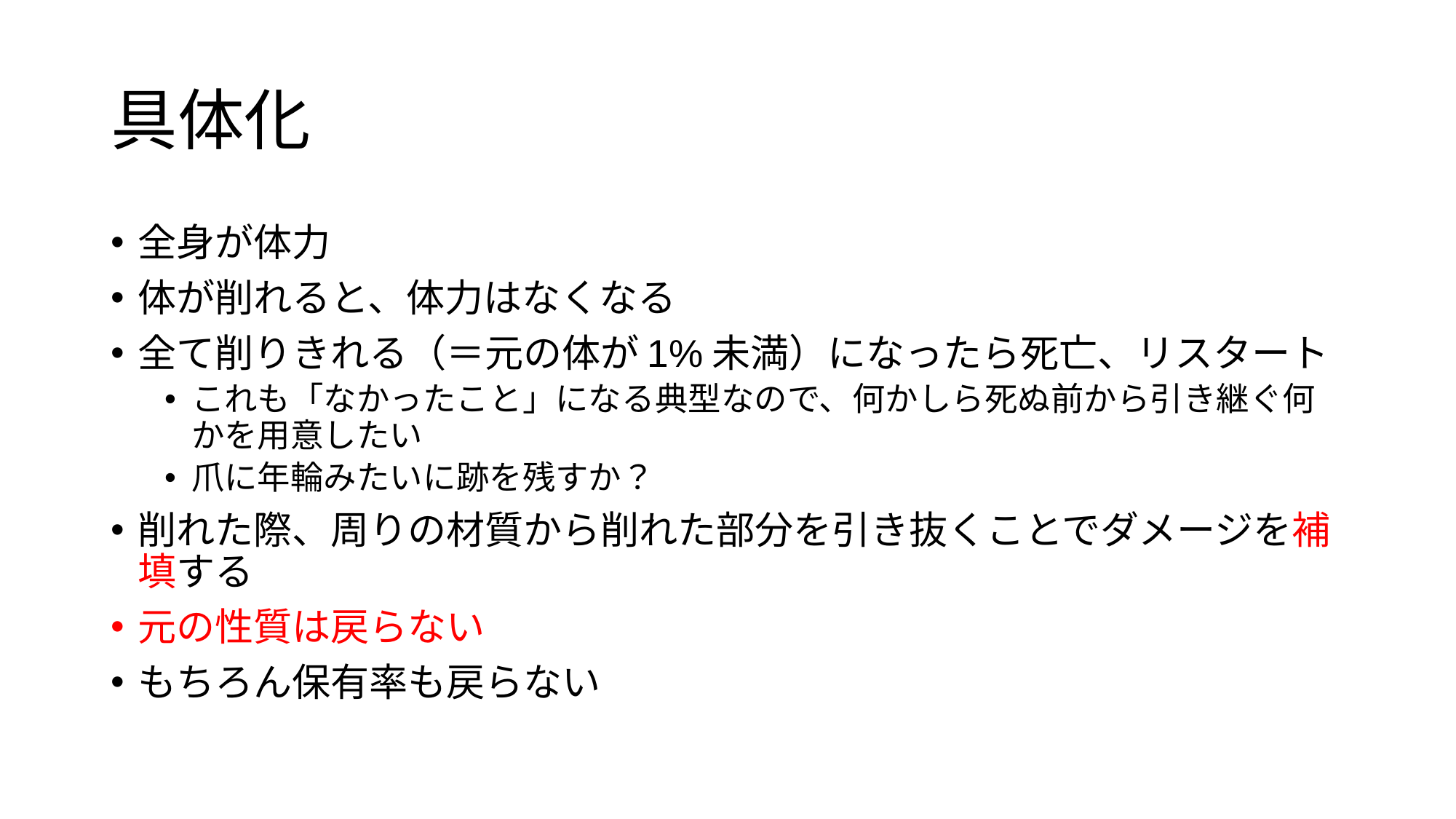

# 具体化
全身が体力
体が削れると、体力はなくなる
全て削りきれる（＝元の体が1%未満）になったら死亡、リスタート
これも「なかったこと」になる典型なので、何かしら死ぬ前から引き継ぐ何かを用意したい
爪に年輪みたいに跡を残すか？
削れた際、周りの材質から削れた部分を引き抜くことでダメージを補填する
元の性質は戻らない
もちろん保有率も戻らない